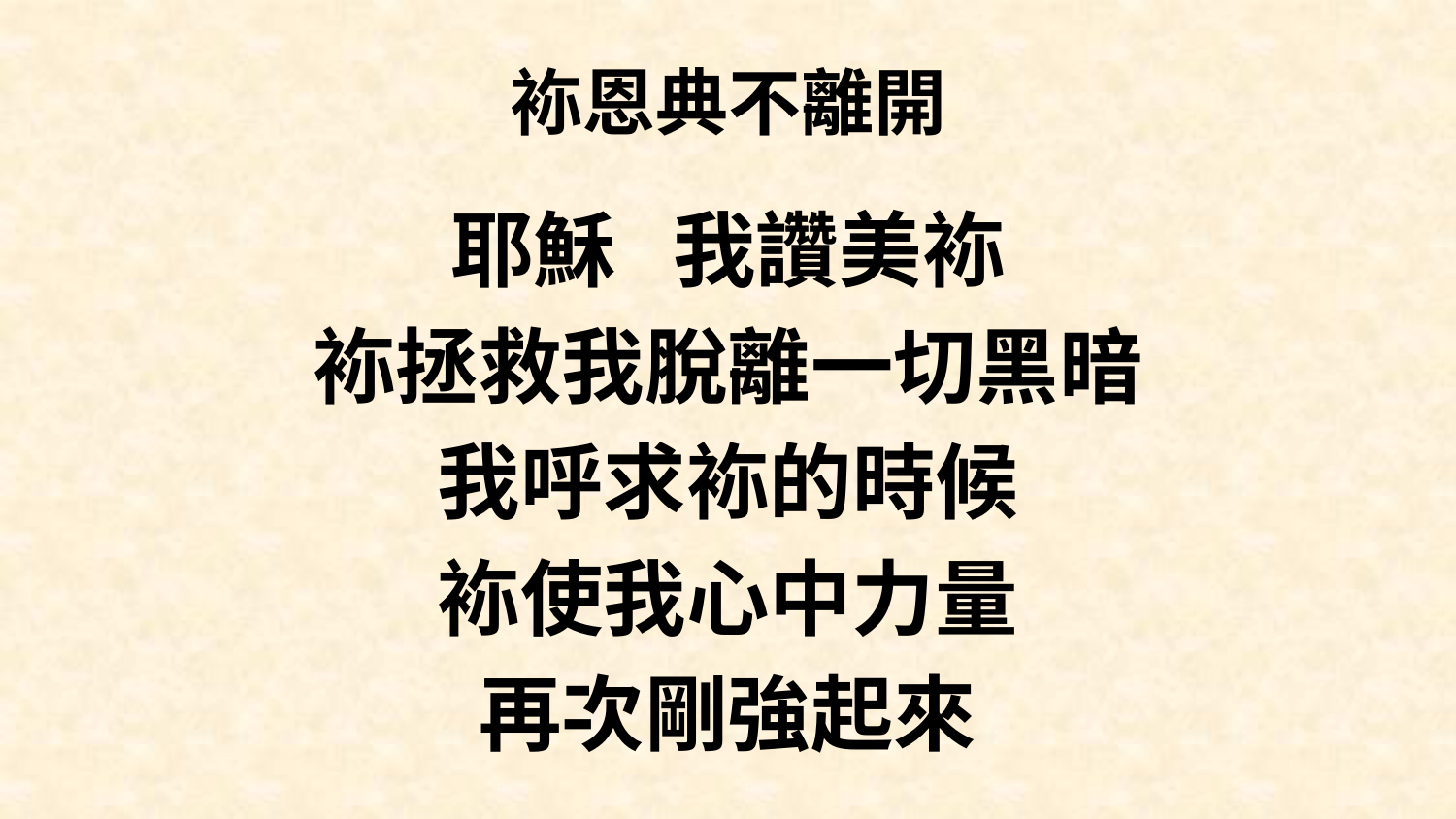

# 袮恩典不離開
耶穌   我讚美袮
袮拯救我脫離一切黑暗
我呼求袮的時候
袮使我心中力量
再次剛強起來